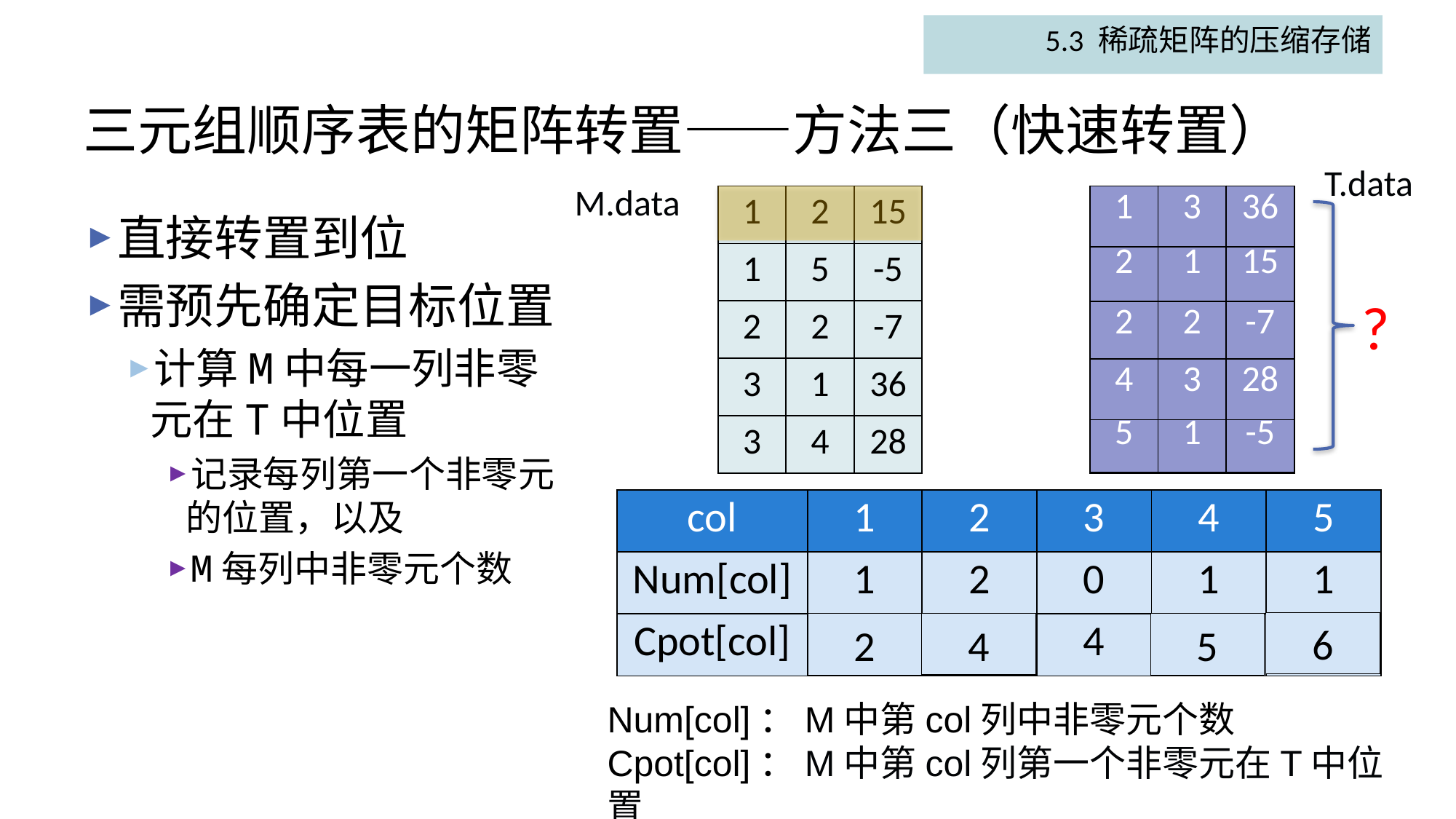

5.3 稀疏矩阵的压缩存储

# 三元组顺序表的矩阵转置——方法三（快速转置）
T.data
M.data
| 1 | 2 | 15 |
| --- | --- | --- |
| 1 | 5 | -5 |
| 2 | 2 | -7 |
| 3 | 1 | 36 |
| 3 | 4 | 28 |

|  |  |  |
| --- | --- | --- |
|  |  |  |
|  |  |  |
|  |  |  |
|  |  |  |
| 1 | 3 | 36 |
| --- | --- | --- |
直接转置到位
需预先确定目标位置
计算M中每一列非零元在T中位置
记录每列第一个非零元的位置，以及
M每列中非零元个数

?
| 2 | 1 | 15 |
| --- | --- | --- |
| 2 | 2 | -7 |
| --- | --- | --- |
| 4 | 3 | 28 |
| --- | --- | --- |
| 5 | 1 | -5 |
| --- | --- | --- |
| col | 1 | 2 | 3 | 4 | 5 |
| --- | --- | --- | --- | --- | --- |
| Num[col] | 1 | 2 | 0 | 1 | 1 |
| Cpot[col] | 1 | 2 | 4 | 4 | 5 |
6
4
3
5
2
Num[col]：M中第col列中非零元个数
Cpot[col]：M中第col列第一个非零元在T中位置